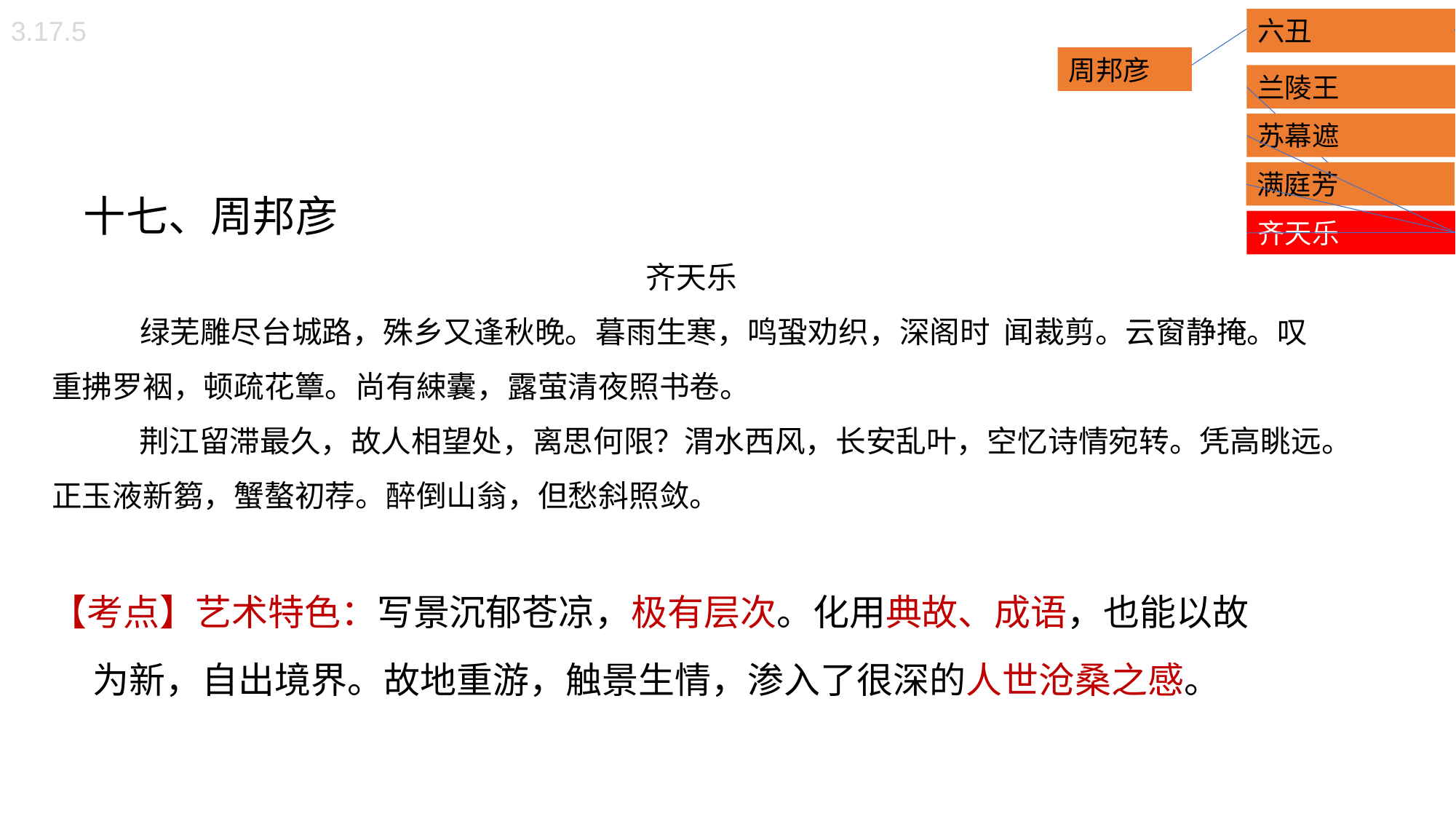

3.17.5
六丑
周邦彦
兰陵王
苏幕遮
满庭芳
   十七、周邦彦
齐天乐
            绿芜雕尽台城路，殊乡又逢秋晚。暮雨生寒，鸣蛩劝织，深阁时  闻裁剪。云窗静掩。叹重拂罗裀，顿疏花簟。尚有綀囊，露萤清夜照书卷。
            荆江留滞最久，故人相望处，离思何限？渭水西风，长安乱叶，空忆诗情宛转。凭高眺远。正玉液新篘，蟹螯初荐。醉倒山翁，但愁斜照敛。

【考点】艺术特色：写景沉郁苍凉，极有层次。化用典故、成语，也能以故
为新，自出境界。故地重游，触景生情，渗入了很深的人世沧桑之感。
齐天乐